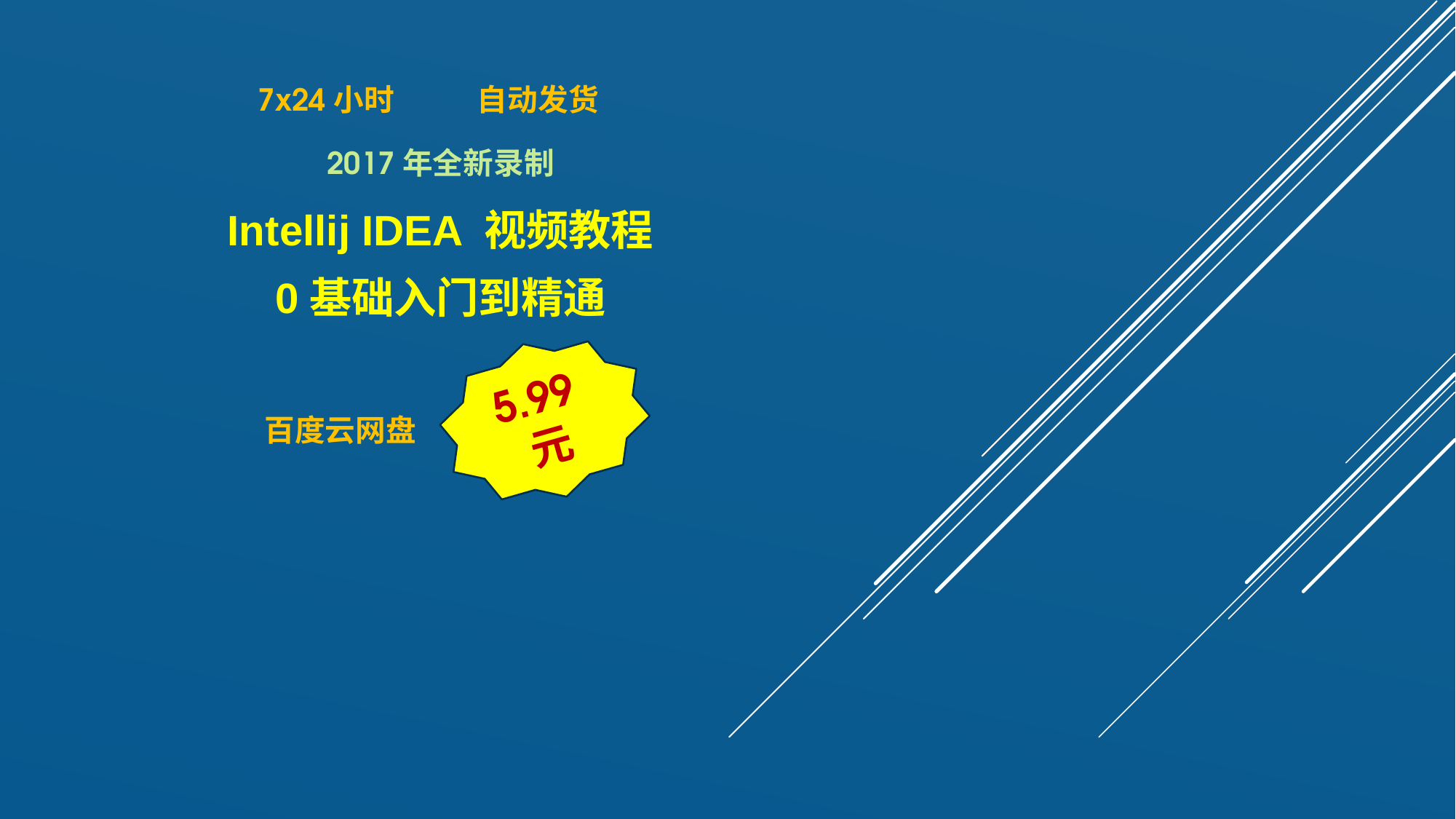

7x24小时            自动发货
2017年全新录制
Intellij IDEA 视频教程
0基础入门到精通
5.99元
百度云网盘